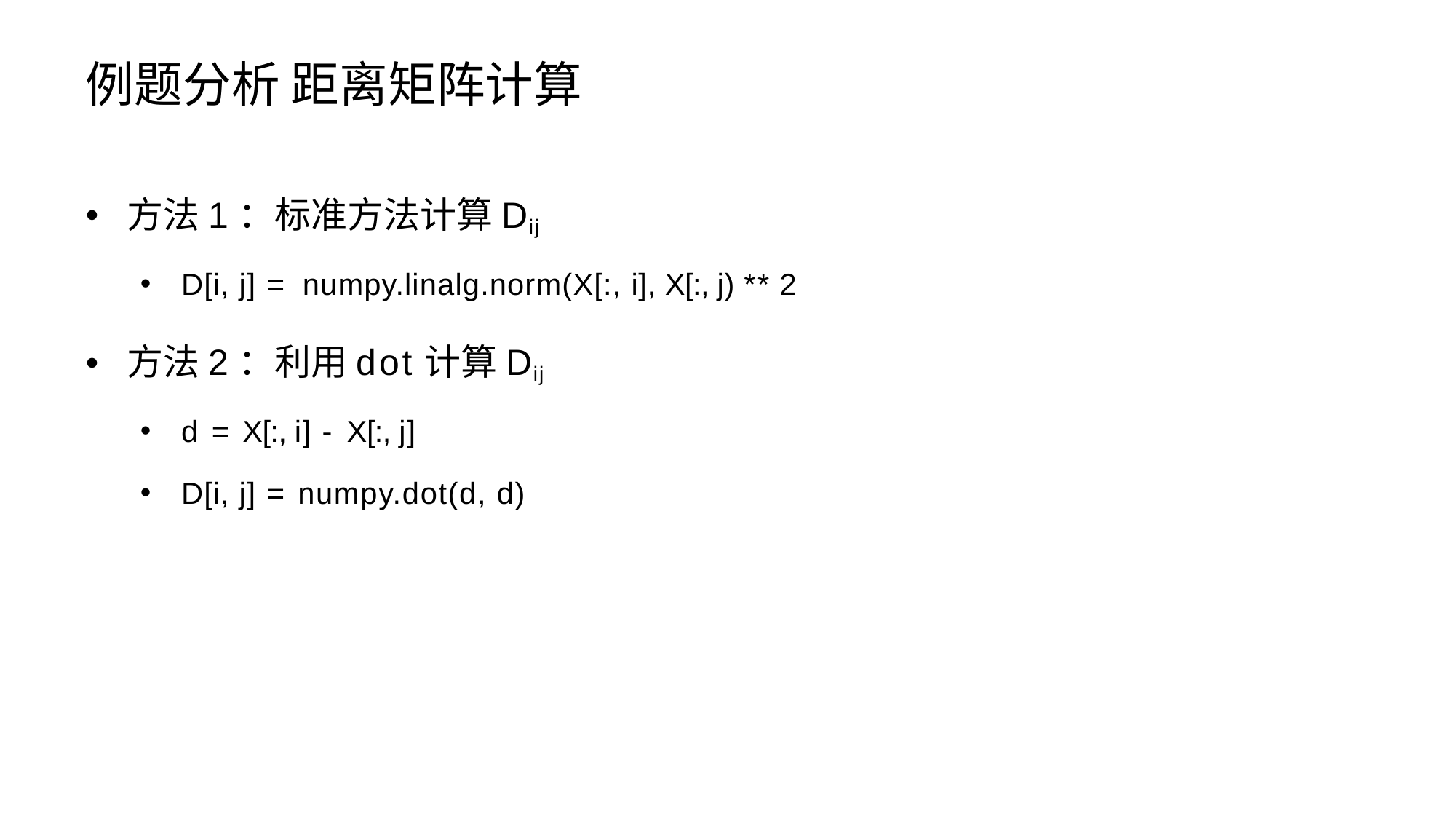

# 例题分析 距离矩阵计算
方法1：标准方法计算Dij
D[i, j] = numpy.linalg.norm(X[:, i], X[:, j) ** 2

方法2：利用dot计算Dij
d = X[:, i] - X[:, j]
D[i, j] = numpy.dot(d, d)